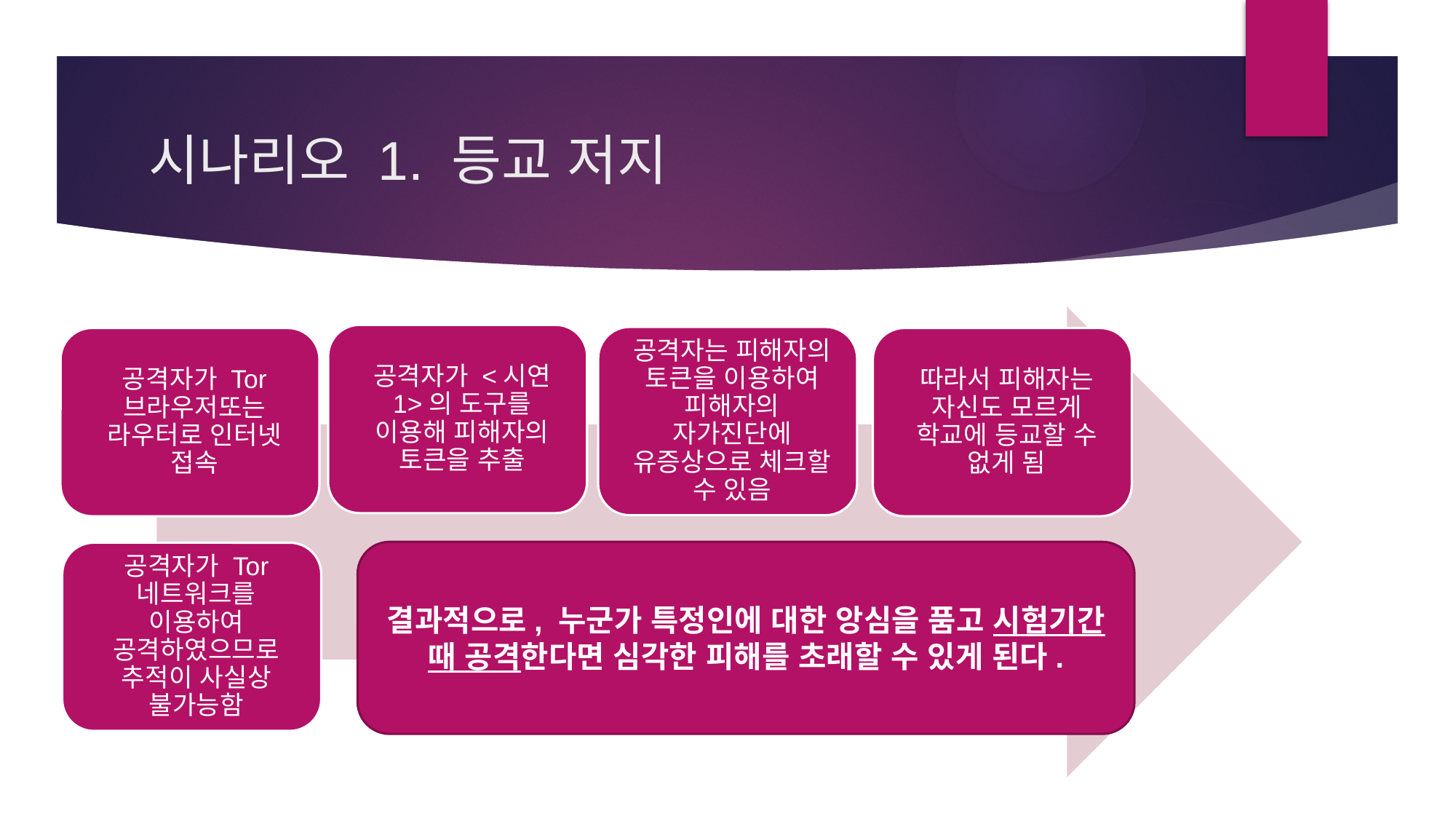

# 시나리오 1. 등교 저지
공격자가 Tor 브라우저또는 라우터로 인터넷 접속
공격자가 <시연 1>의 도구를 이용해 피해자의 토큰을 추출
공격자는 피해자의 토큰을 이용하여 피해자의 자가진단에 유증상으로 체크할 수 있음
따라서 피해자는 자신도 모르게 학교에 등교할 수 없게 됨
공격자가 Tor 네트워크를 이용하여 공격하였으므로 추적이 사실상 불가능함
결과적으로, 누군가 특정인에 대한 앙심을 품고 시험기간
때 공격한다면 심각한 피해를 초래할 수 있게 된다.